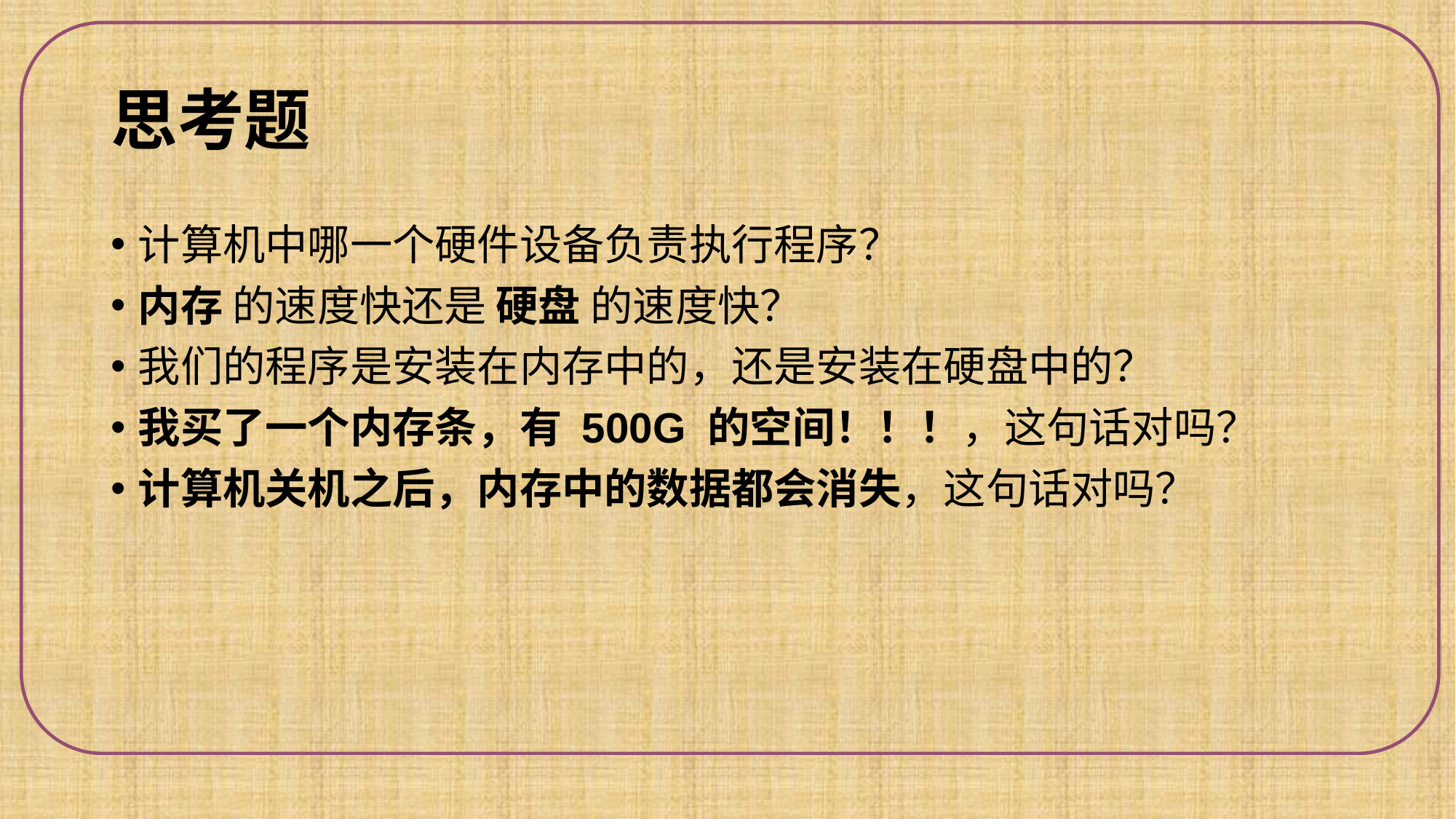

# 思考题
计算机中哪一个硬件设备负责执行程序？
内存 的速度快还是 硬盘 的速度快？
我们的程序是安装在内存中的，还是安装在硬盘中的？
我买了一个内存条，有 500G 的空间！！！，这句话对吗？
计算机关机之后，内存中的数据都会消失，这句话对吗？